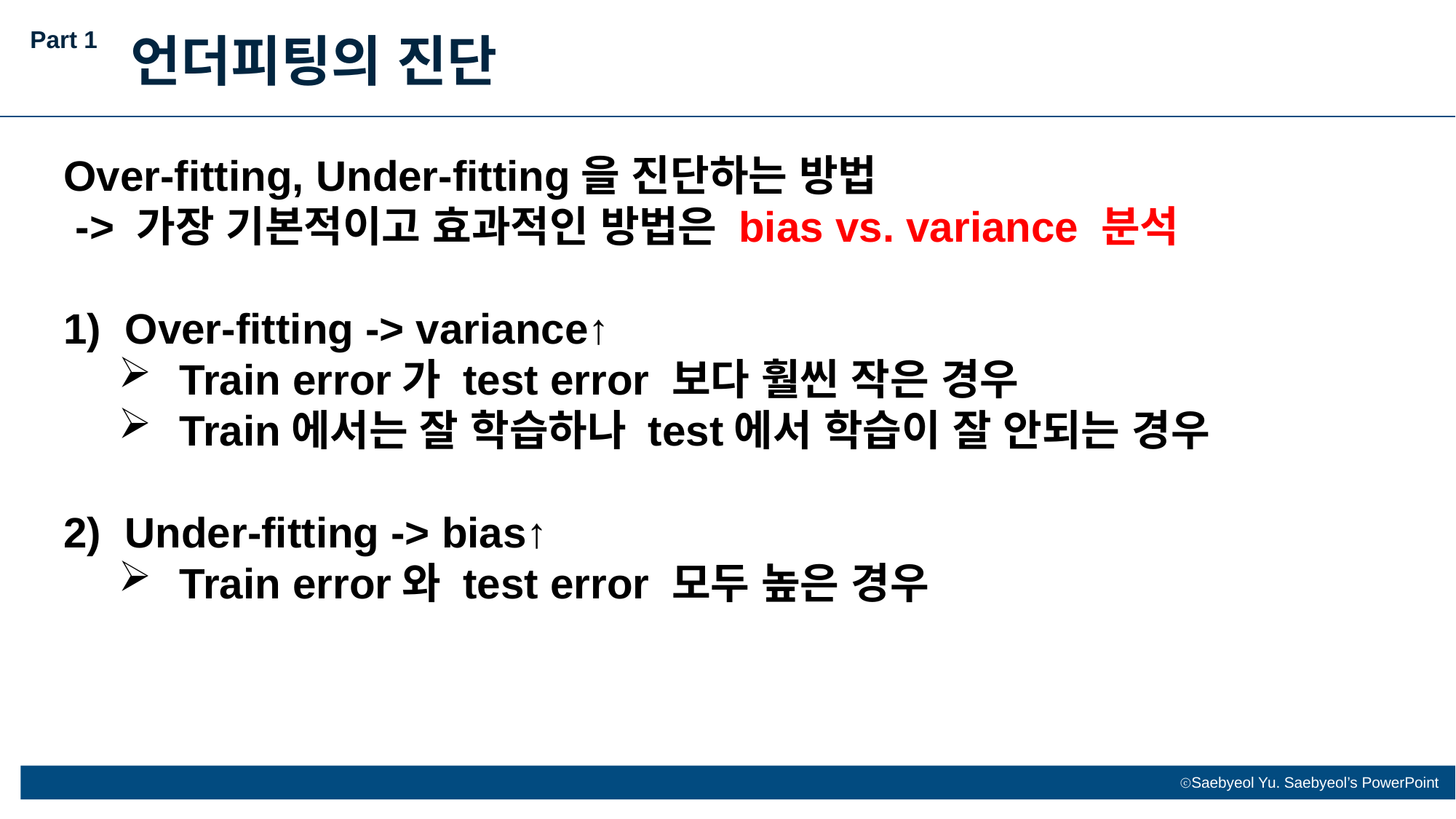

Part 1
언더피팅의 진단
Over-fitting, Under-fitting을 진단하는 방법
 -> 가장 기본적이고 효과적인 방법은 bias vs. variance 분석

Over-fitting -> variance↑
Train error가 test error 보다 훨씬 작은 경우
Train에서는 잘 학습하나 test에서 학습이 잘 안되는 경우

Under-fitting -> bias↑
Train error와 test error 모두 높은 경우